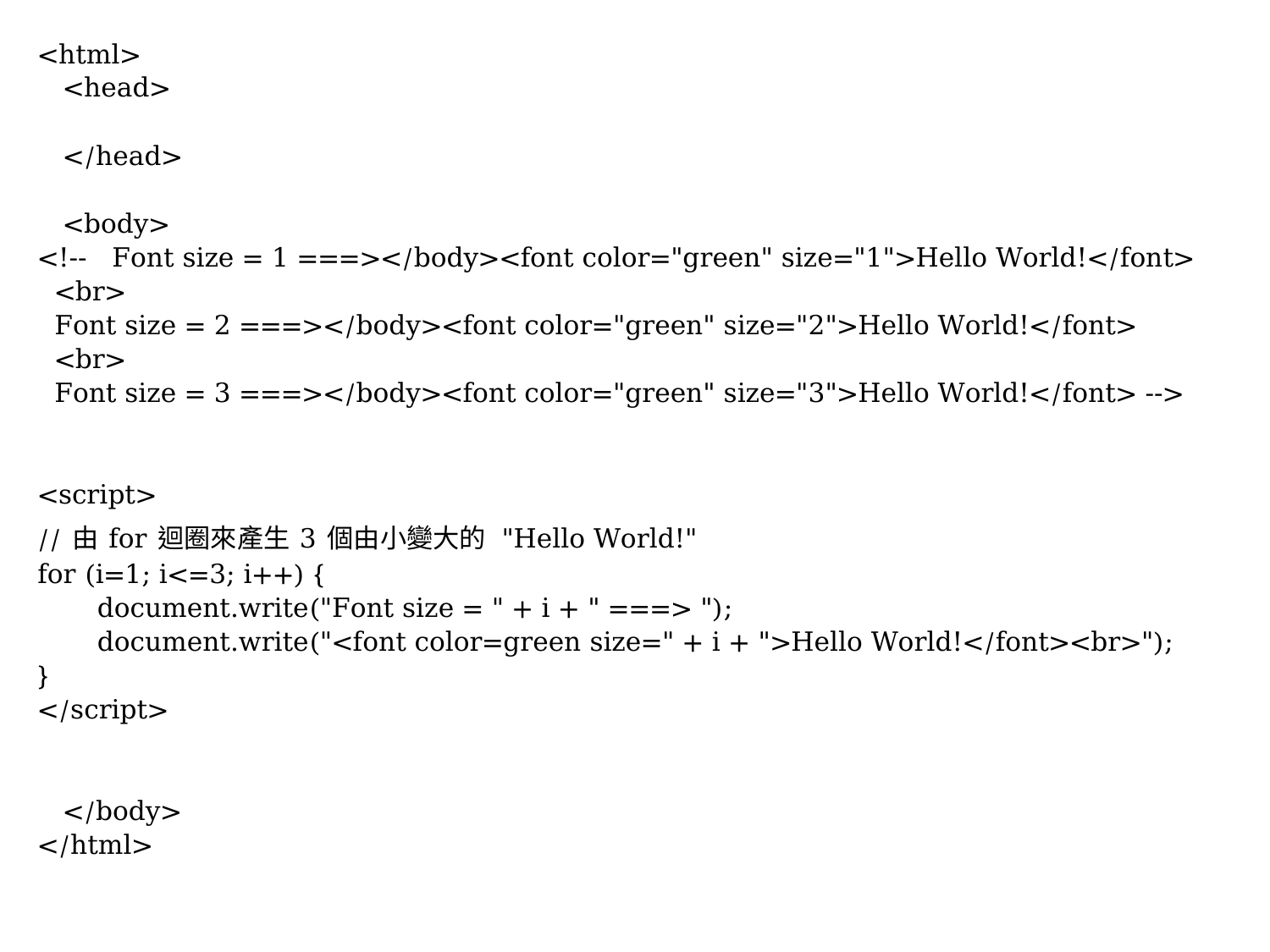

<html>
   <head>

   </head>

   <body>
<!--   Font size = 1 ===></body><font color="green" size="1">Hello World!</font>
  <br>
  Font size = 2 ===></body><font color="green" size="2">Hello World!</font>
  <br>
  Font size = 3 ===></body><font color="green" size="3">Hello World!</font> -->

<script>
// 由 for 迴圈來產生 3 個由小變大的  "Hello World!"
for (i=1; i<=3; i++) {
	document.write("Font size = " + i + " ===> ");
	document.write("<font color=green size=" + i + ">Hello World!</font><br>");
}
</script>

   </body>
</html>